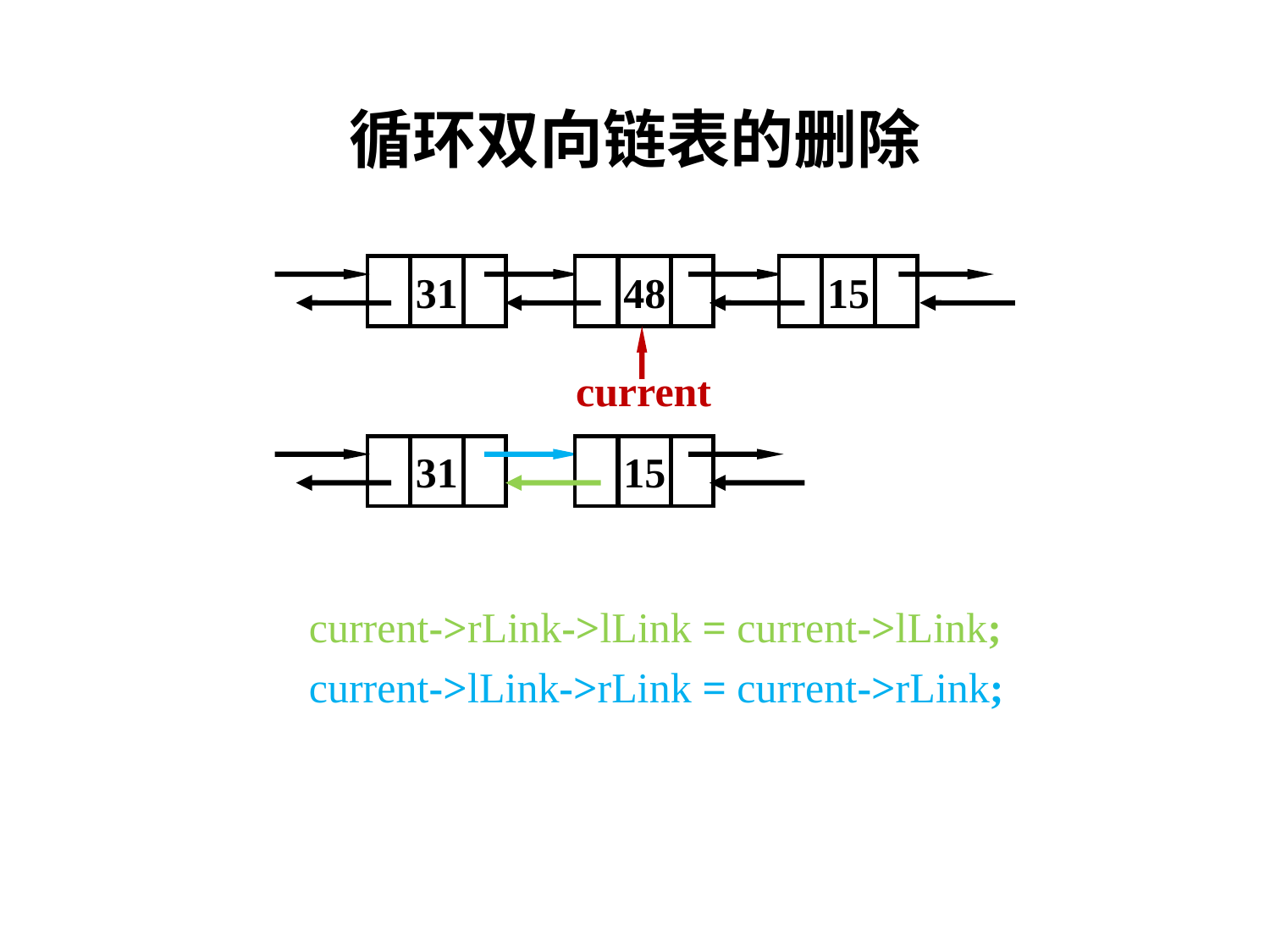

# 循环双向链表的删除

31

48

15

current

31

15

current->rLink->lLink = current->lLink;
current->lLink->rLink = current->rLink;